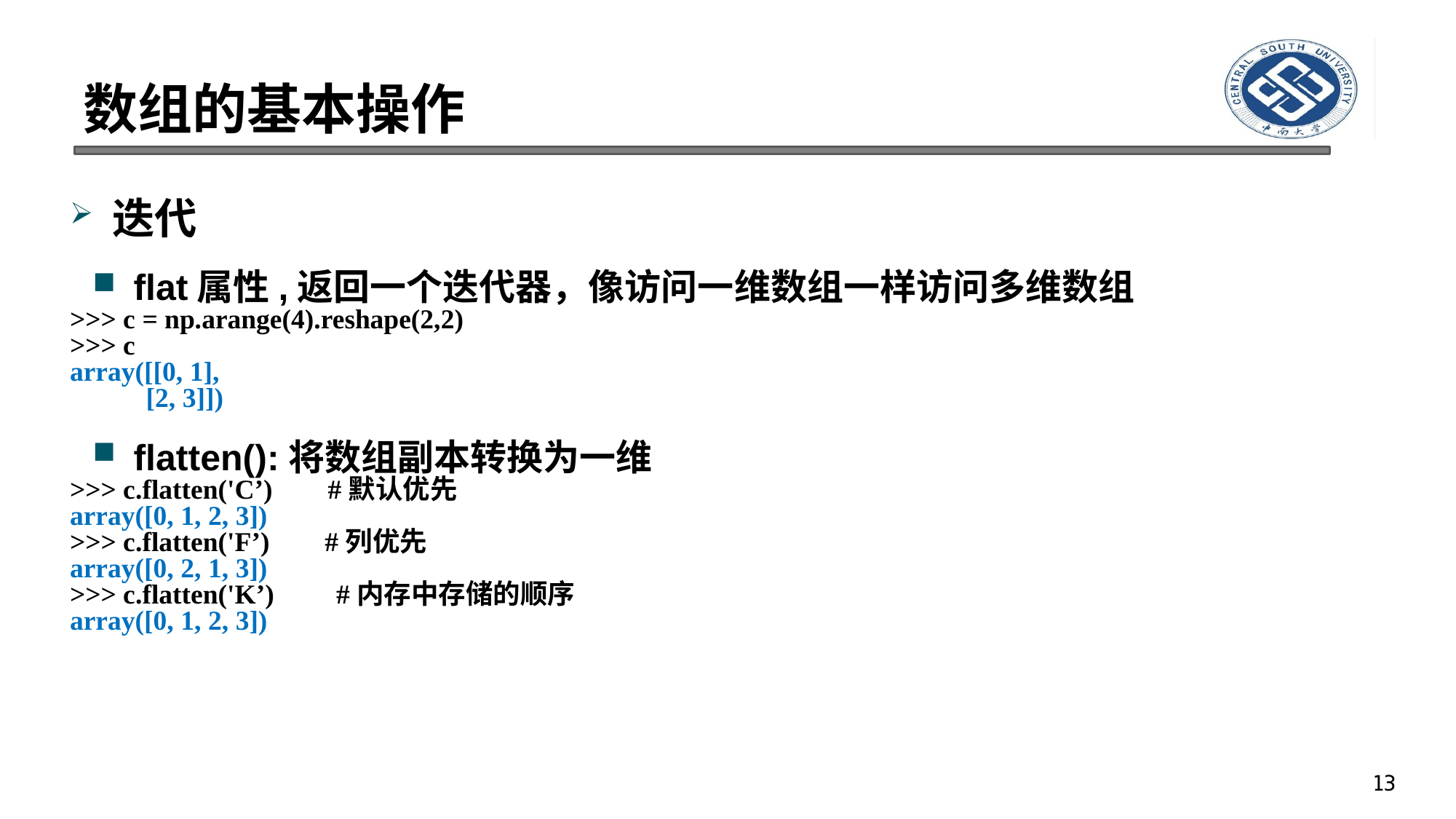

# 数组的基本操作
迭代
flat属性,返回一个迭代器，像访问一维数组一样访问多维数组
>>> c = np.arange(4).reshape(2,2)
>>> c
array([[0, 1],
           [2, 3]])
flatten():将数组副本转换为一维
>>> c.flatten('C’)        #默认优先
array([0, 1, 2, 3])
>>> c.flatten('F’)        #列优先
array([0, 2, 1, 3])
>>> c.flatten('K’)         #内存中存储的顺序
array([0, 1, 2, 3])

13